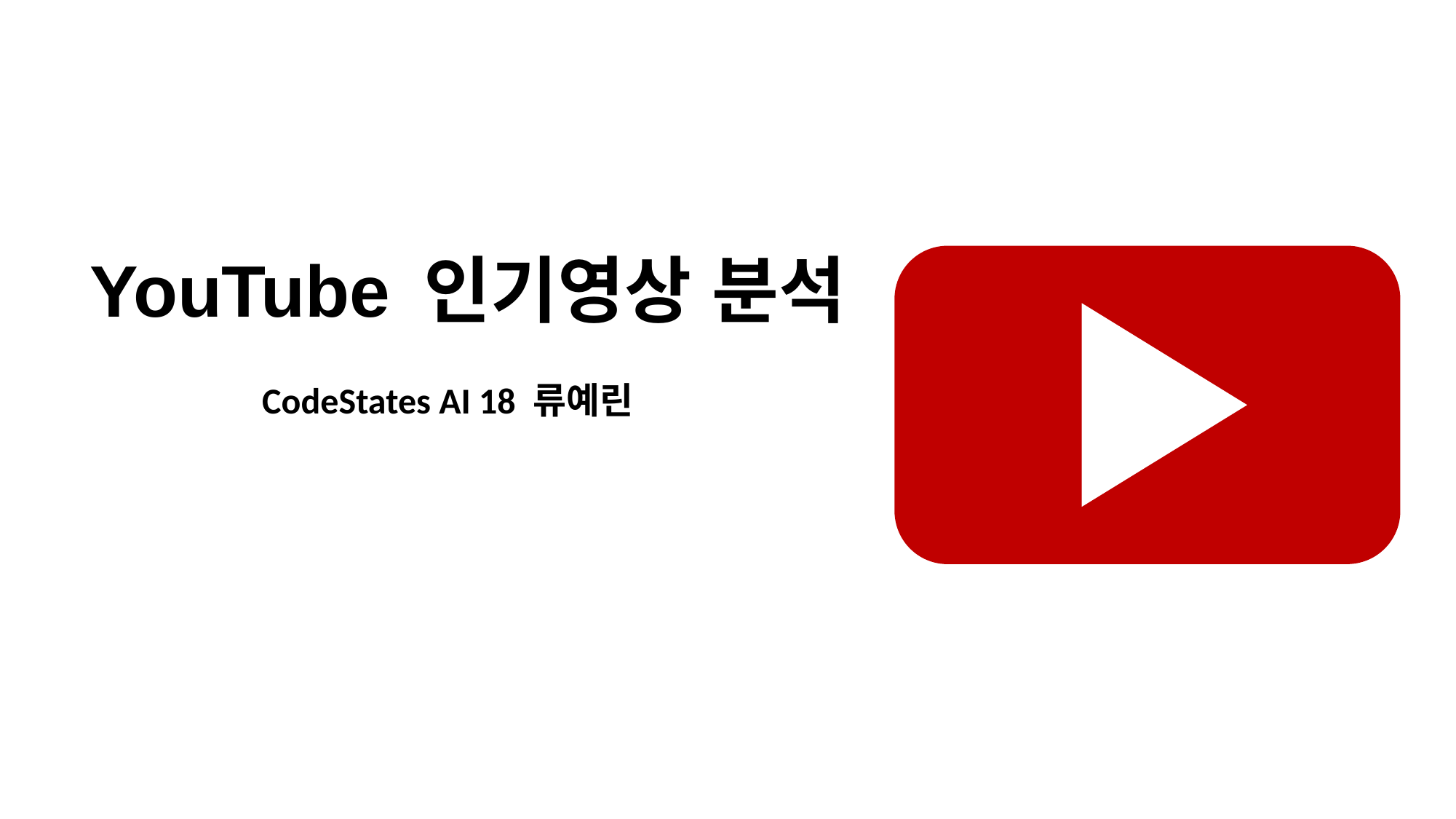

# YouTube 인기영상 분석

CodeStates AI 18 류예린